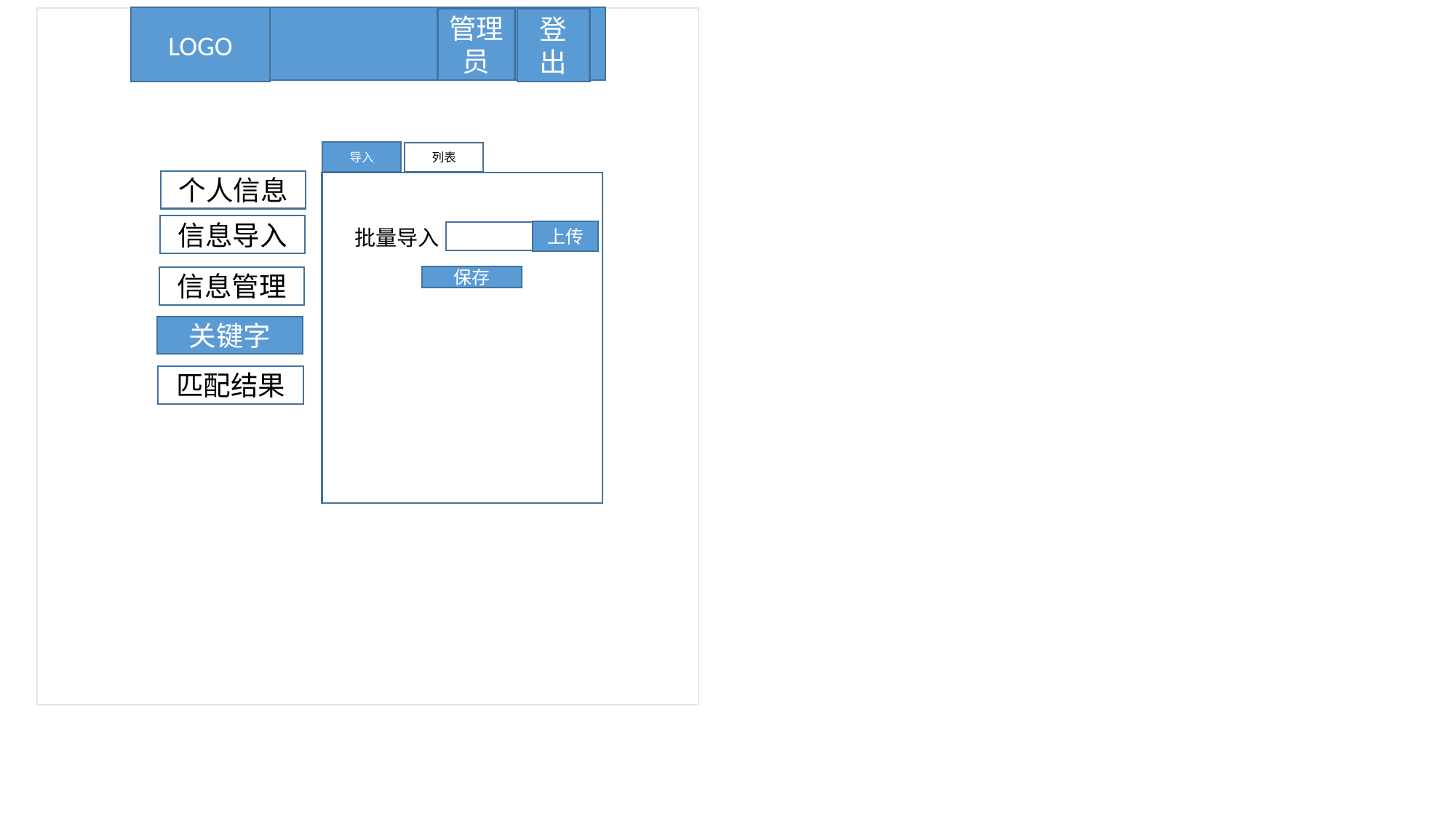

LOGO

管理员
登出
导入
列表
个人信息

信息导入
批量导入
上传

保存
信息管理
关键字
匹配结果